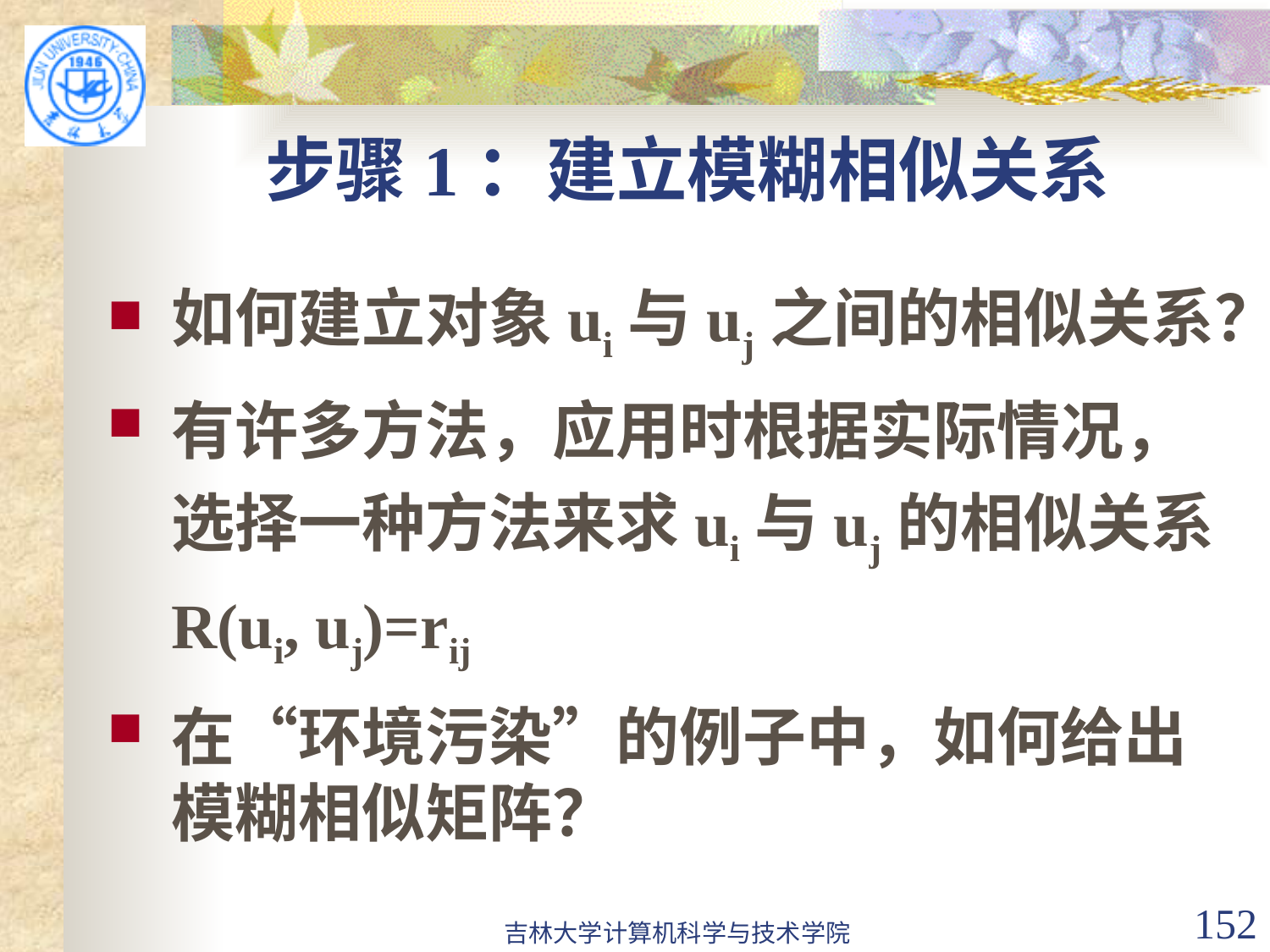

# 步骤1：建立模糊相似关系
如何建立对象ui与uj之间的相似关系？
有许多方法，应用时根据实际情况，选择一种方法来求ui与uj的相似关系R(ui, uj)=rij
在“环境污染”的例子中，如何给出模糊相似矩阵？
吉林大学计算机科学与技术学院
152